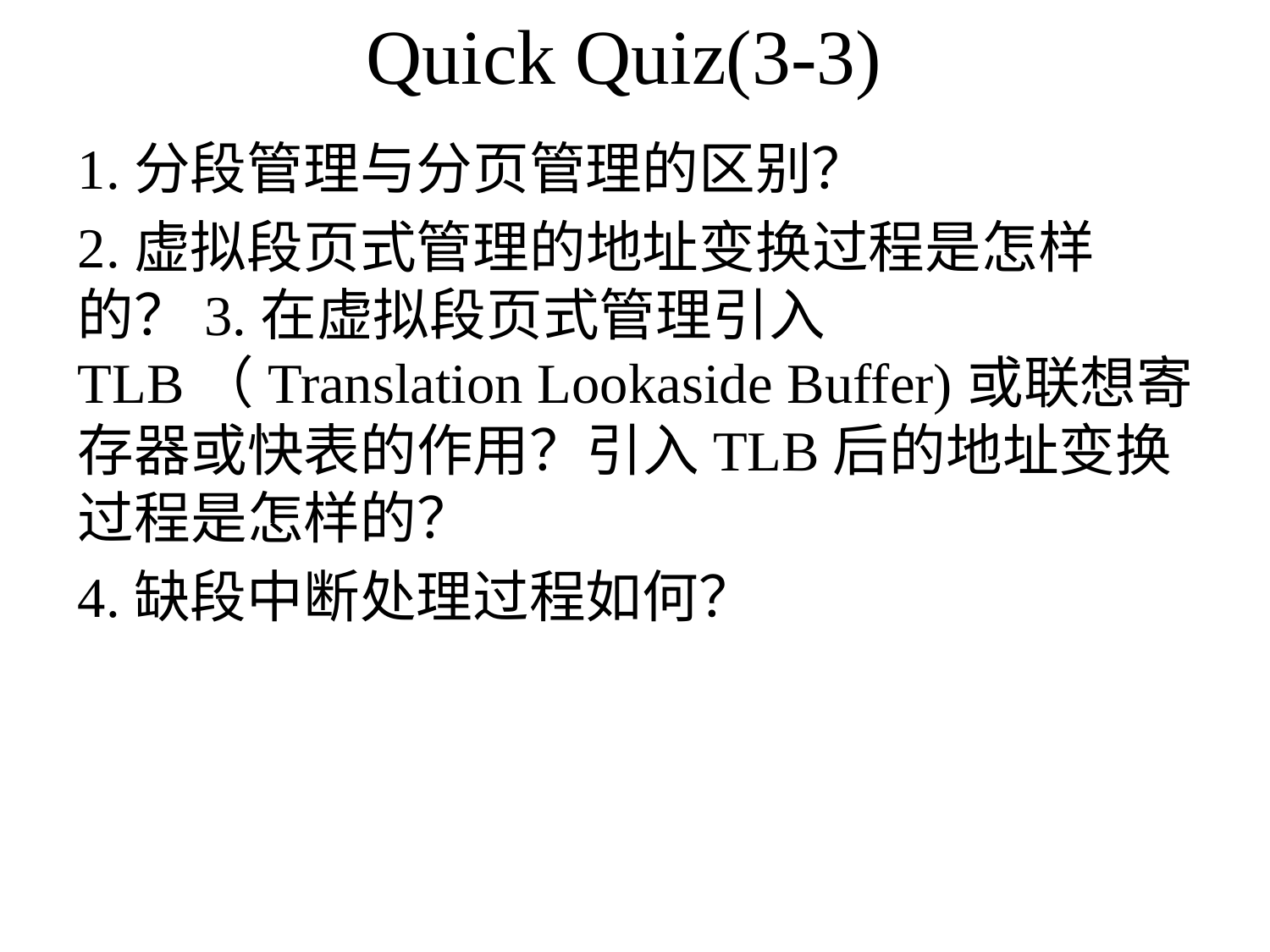

# Quick Quiz(3-3)
1.分段管理与分页管理的区别？
2.虚拟段页式管理的地址变换过程是怎样的？3.在虚拟段页式管理引入TLB（Translation Lookaside Buffer)或联想寄存器或快表的作用？引入TLB后的地址变换过程是怎样的？
4.缺段中断处理过程如何？